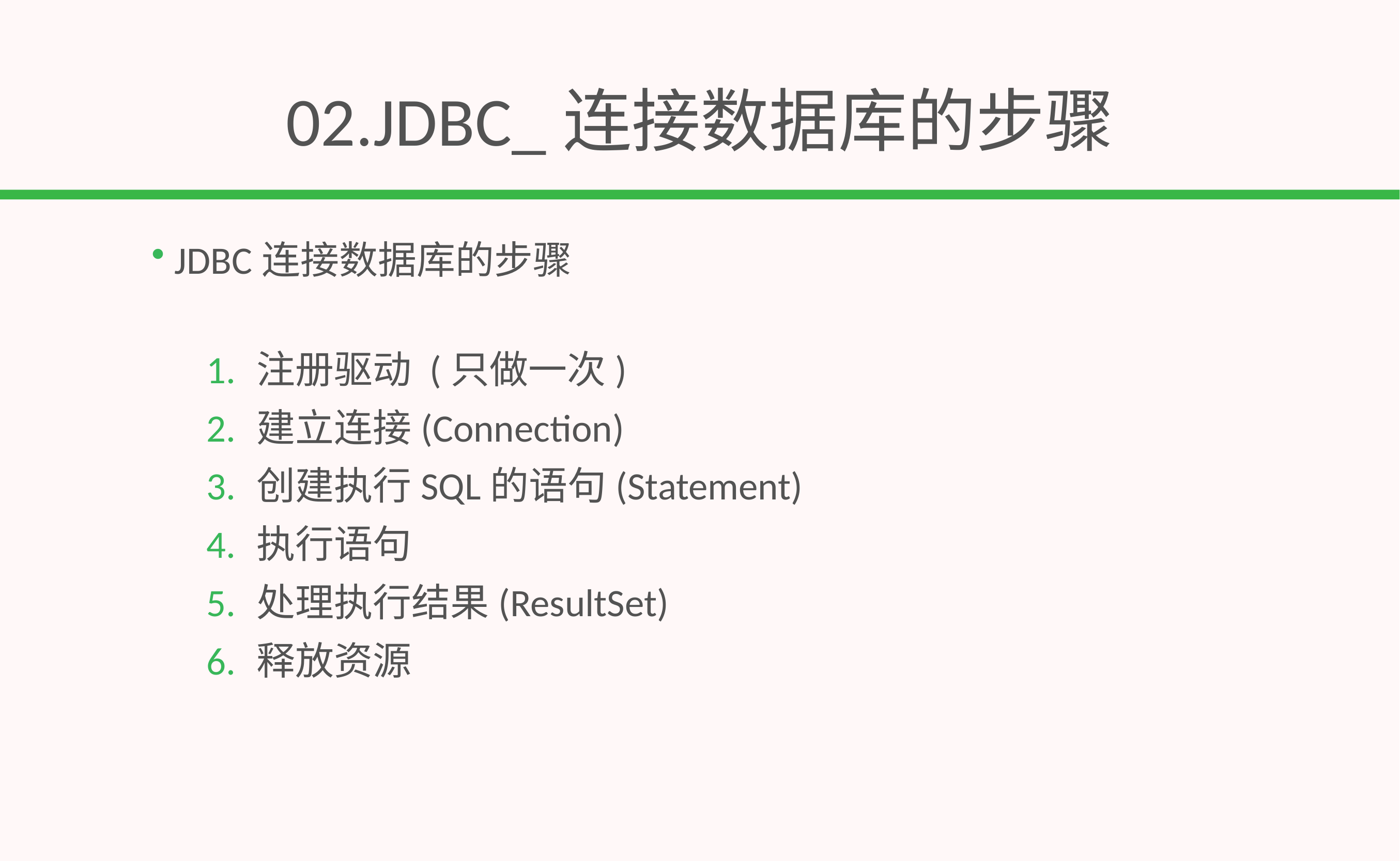

# 02.JDBC_连接数据库的步骤
JDBC连接数据库的步骤

注册驱动 (只做一次)
建立连接(Connection)
创建执行SQL的语句(Statement)
执行语句
处理执行结果(ResultSet)
释放资源